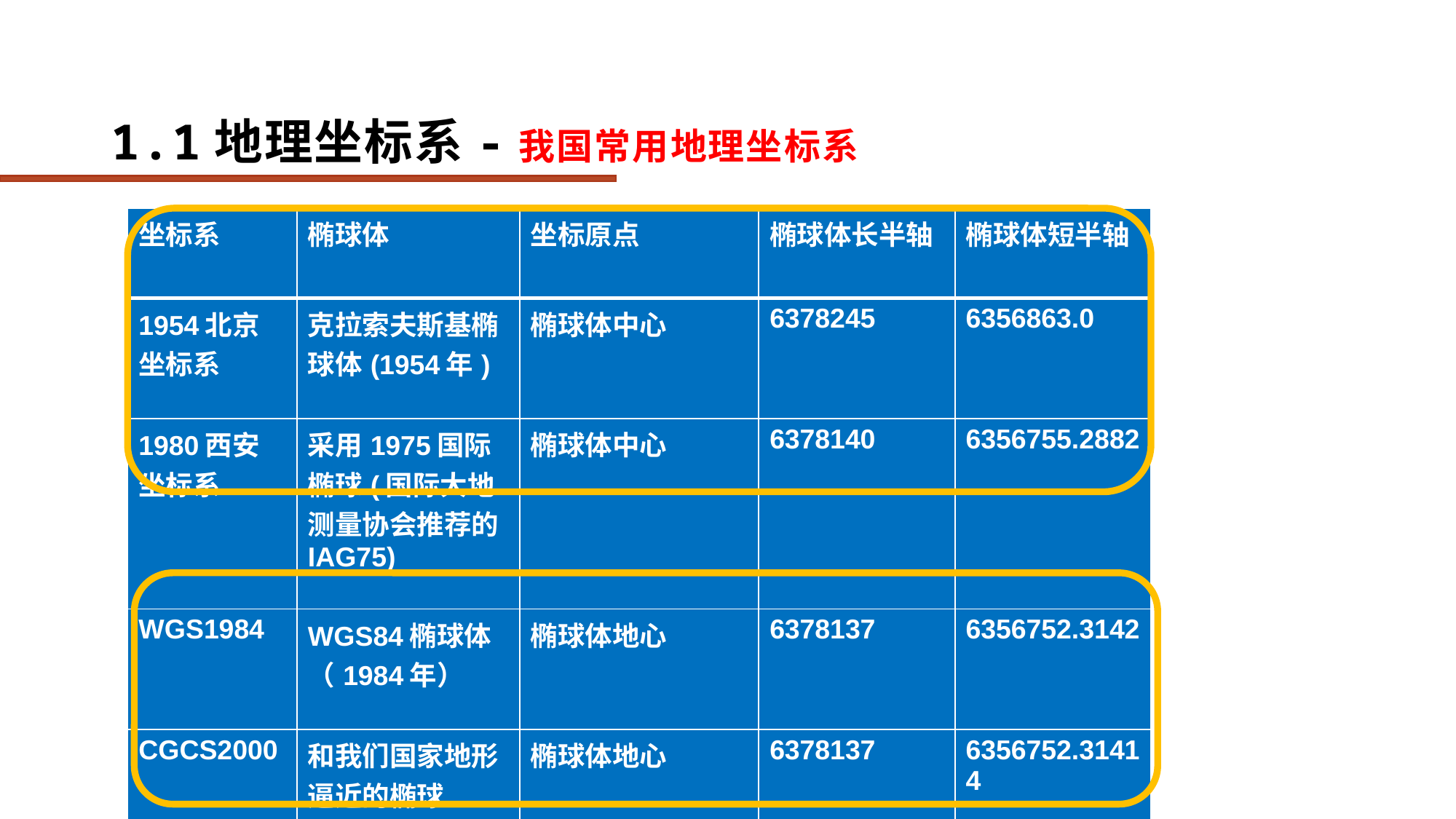

# 1.1地理坐标系-我国常用地理坐标系
| 坐标系 | 椭球体 | 坐标原点 | 椭球体长半轴 | 椭球体短半轴 |
| --- | --- | --- | --- | --- |
| 1954北京坐标系 | 克拉索夫斯基椭球体(1954年) | 椭球体中心 | 6378245 | 6356863.0 |
| 1980西安坐标系 | 采用1975国际椭球(国际大地测量协会推荐的IAG75) | 椭球体中心 | 6378140 | 6356755.2882 |
| WGS1984 | WGS84椭球体（1984年） | 椭球体地心 | 6378137 | 6356752.3142 |
| CGCS2000 | 和我们国家地形逼近的椭球 | 椭球体地心 | 6378137 | 6356752.31414 |